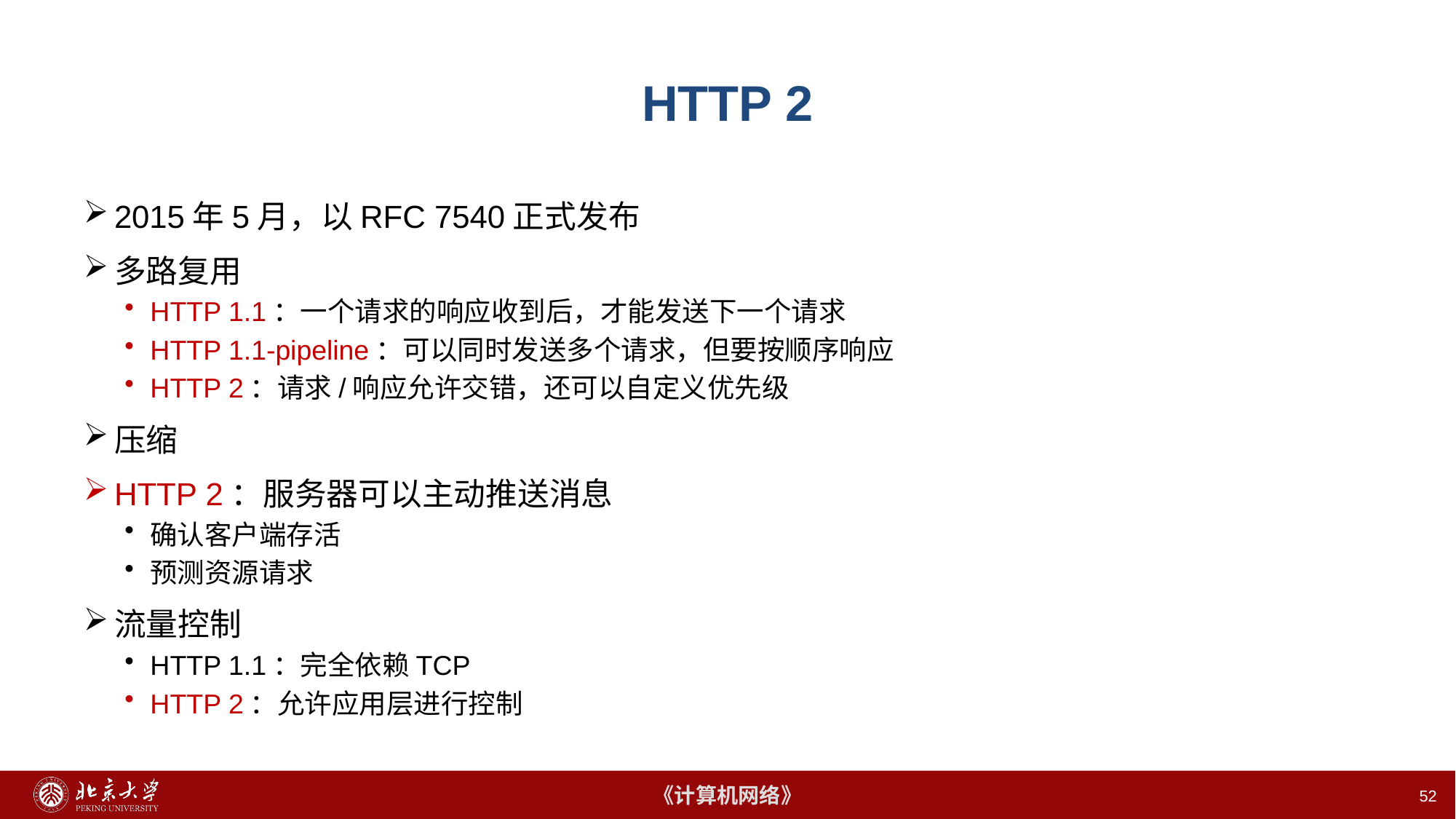

# HTTP 2
2015年5月，以RFC 7540正式发布
多路复用
HTTP 1.1：一个请求的响应收到后，才能发送下一个请求
HTTP 1.1-pipeline：可以同时发送多个请求，但要按顺序响应
HTTP 2：请求/响应允许交错，还可以自定义优先级
压缩
HTTP 2：服务器可以主动推送消息
确认客户端存活
预测资源请求
流量控制
HTTP 1.1：完全依赖TCP
HTTP 2：允许应用层进行控制
52